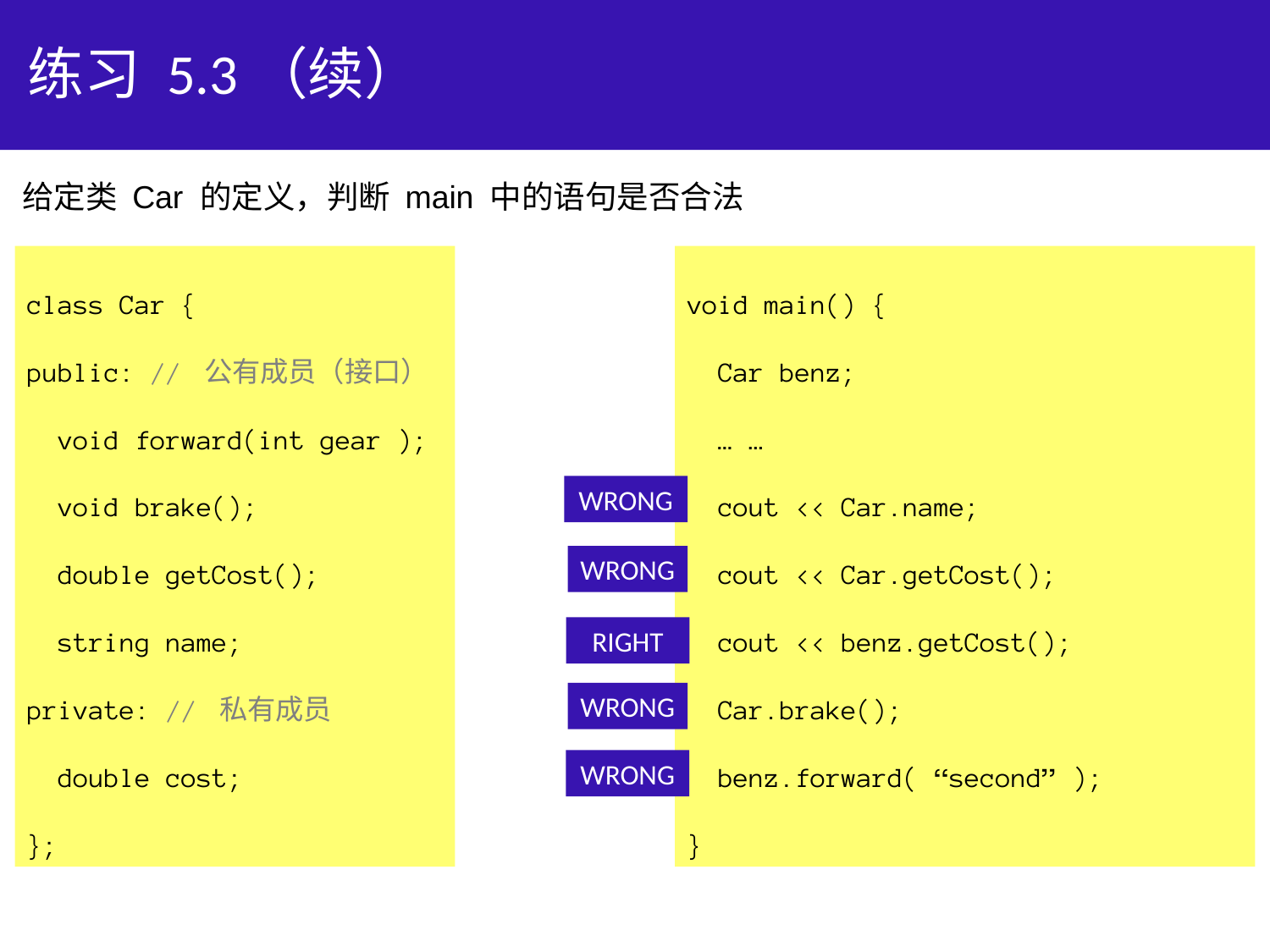

# 练习 5.3（续）
给定类 Car 的定义，判断 main 中的语句是否合法
class Car {
public: // 公有成员（接口）
  void forward(int gear );
  void brake();
  double getCost();
  string name;
private: // 私有成员
  double cost;
};
void main() {
  Car benz;
  … …
  cout << Car.name;
  cout << Car.getCost();
  cout << benz.getCost();
  Car.brake();
  benz.forward( “second” );
}
WRONG
WRONG
RIGHT
WRONG
WRONG
13